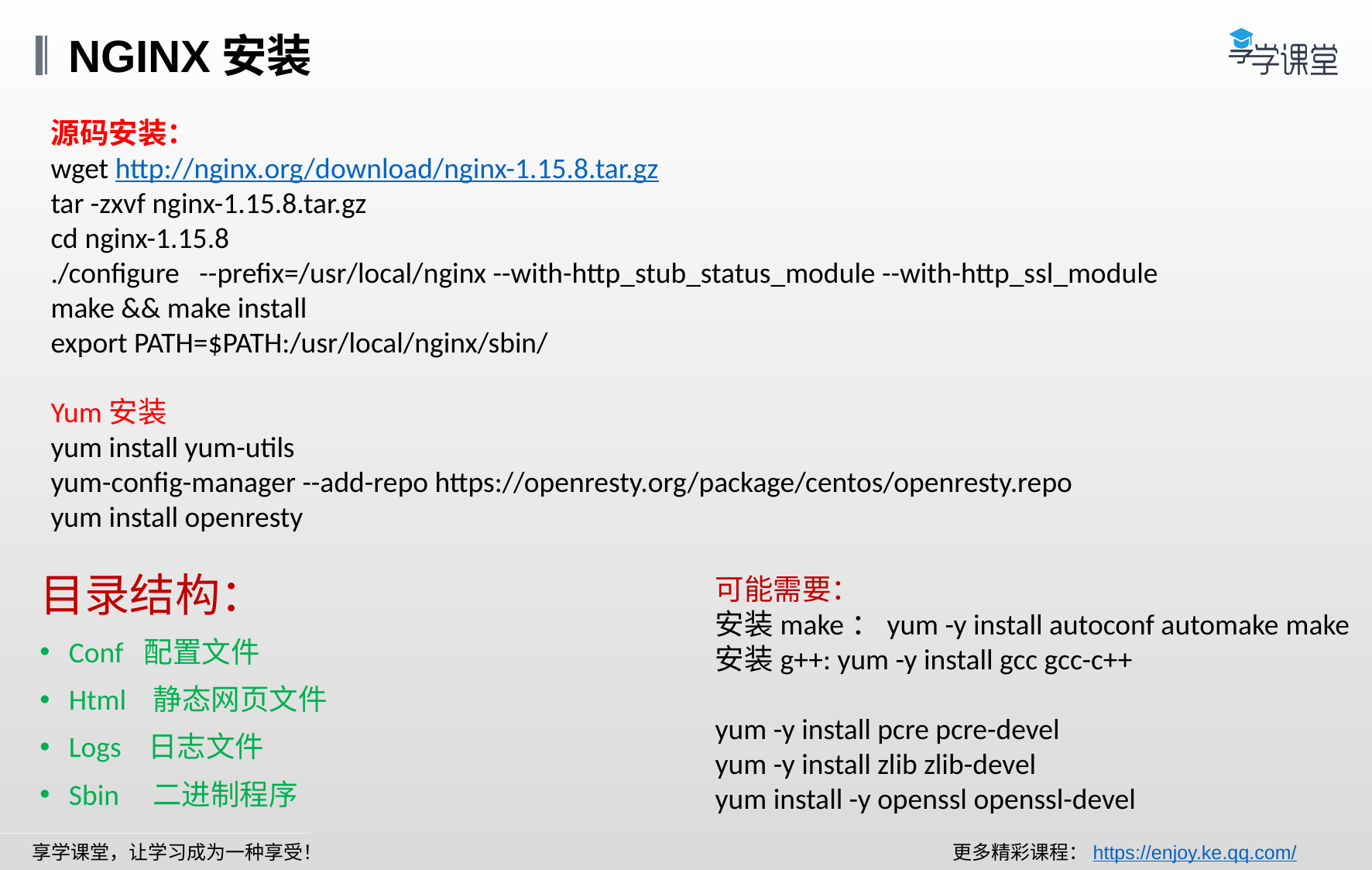

NGINX安装
源码安装：
wget http://nginx.org/download/nginx-1.15.8.tar.gz
tar -zxvf nginx-1.15.8.tar.gz
cd nginx-1.15.8
./configure   --prefix=/usr/local/nginx --with-http_stub_status_module --with-http_ssl_module
make && make install
export PATH=$PATH:/usr/local/nginx/sbin/

Yum安装
yum install yum-utils
yum-config-manager --add-repo https://openresty.org/package/centos/openresty.repo
yum install openresty
可能需要：
安装make：yum -y install autoconf automake make
安装g++: yum -y install gcc gcc-c++

yum -y install pcre pcre-devel
yum -y install zlib zlib-devel
yum install -y openssl openssl-devel
目录结构：
Conf  配置文件
Html   静态网页文件
Logs   日志文件
Sbin    二进制程序